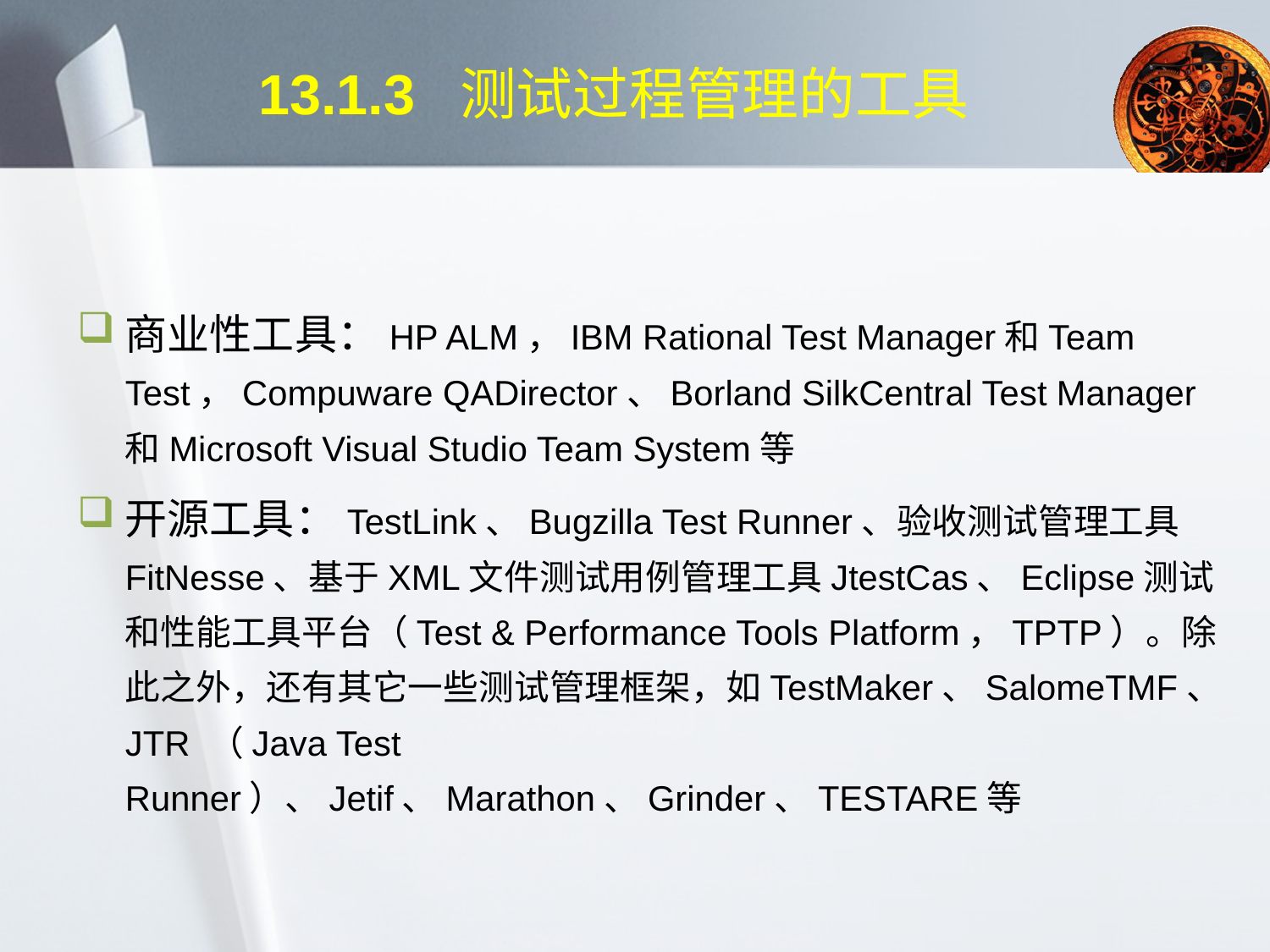

# 13.1.3  测试过程管理的工具
商业性工具：HP ALM，IBM Rational Test Manager和Team Test，Compuware QADirector、Borland SilkCentral Test Manager和Microsoft Visual Studio Team System等
开源工具：TestLink、Bugzilla Test Runner、验收测试管理工具FitNesse、基于XML文件测试用例管理工具JtestCas、Eclipse测试和性能工具平台（Test & Performance Tools Platform，TPTP）。除此之外，还有其它一些测试管理框架，如TestMaker、SalomeTMF、JTR （Java Test Runner）、Jetif、Marathon、Grinder、TESTARE等